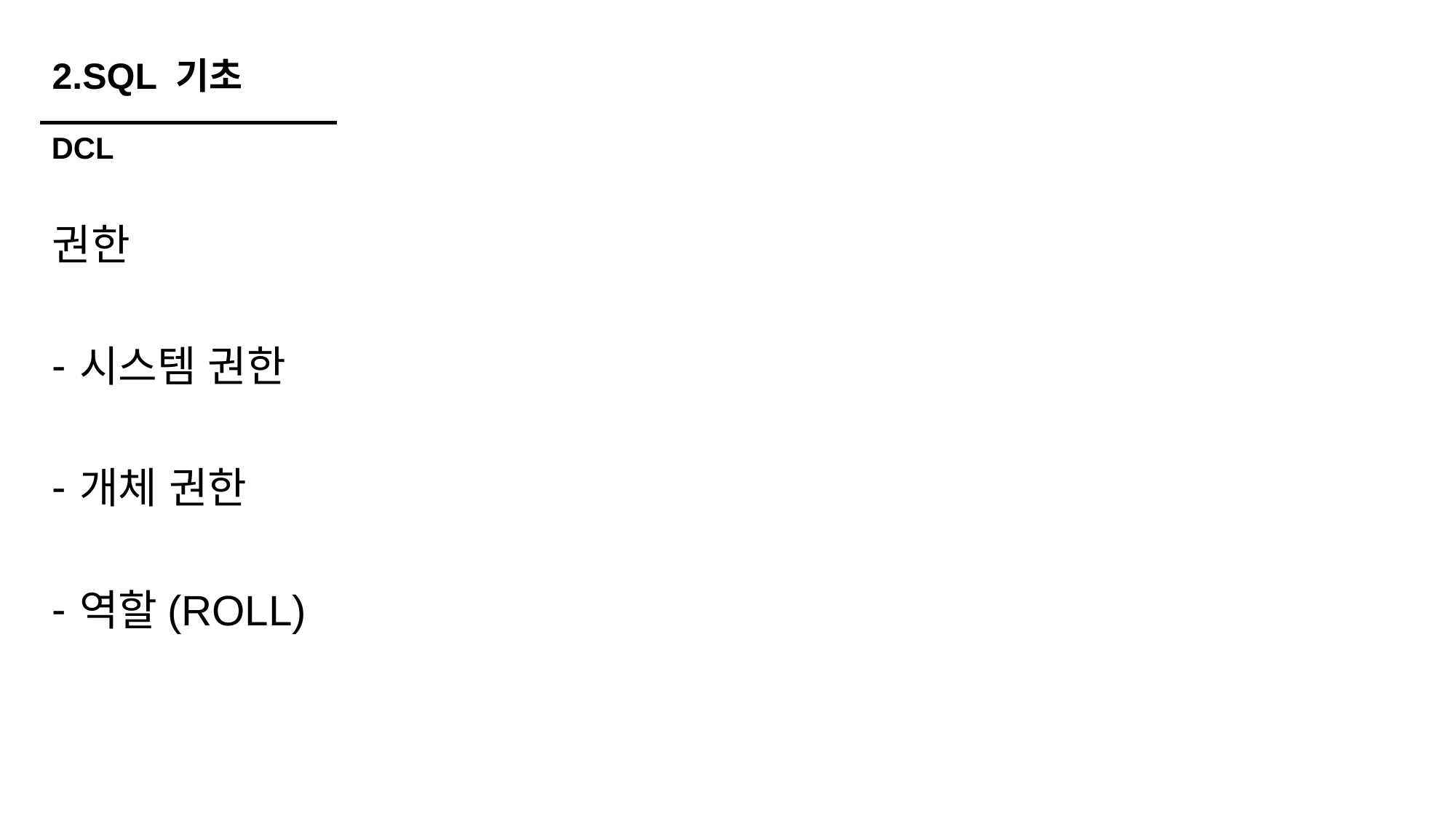

# 2.SQL 기초
DCL
권한

시스템 권한

개체 권한

역할(ROLL)